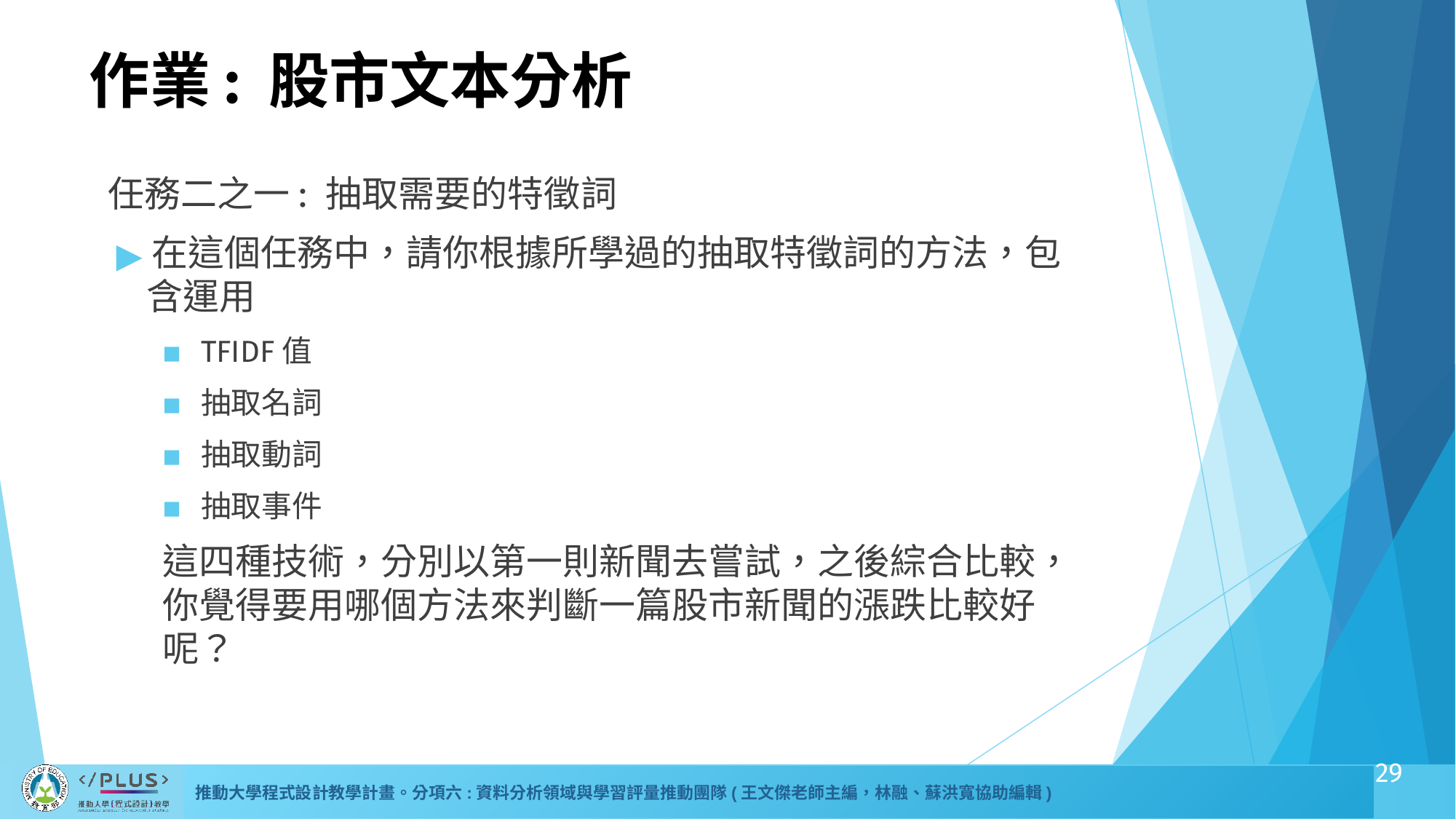

# 作業: 股市文本分析
任務二之一: 抽取需要的特徵詞
在這個任務中，請你根據所學過的抽取特徵詞的方法，包含運用
TFIDF值
抽取名詞
抽取動詞
抽取事件
這四種技術，分別以第一則新聞去嘗試，之後綜合比較，你覺得要用哪個方法來判斷一篇股市新聞的漲跌比較好呢？

29